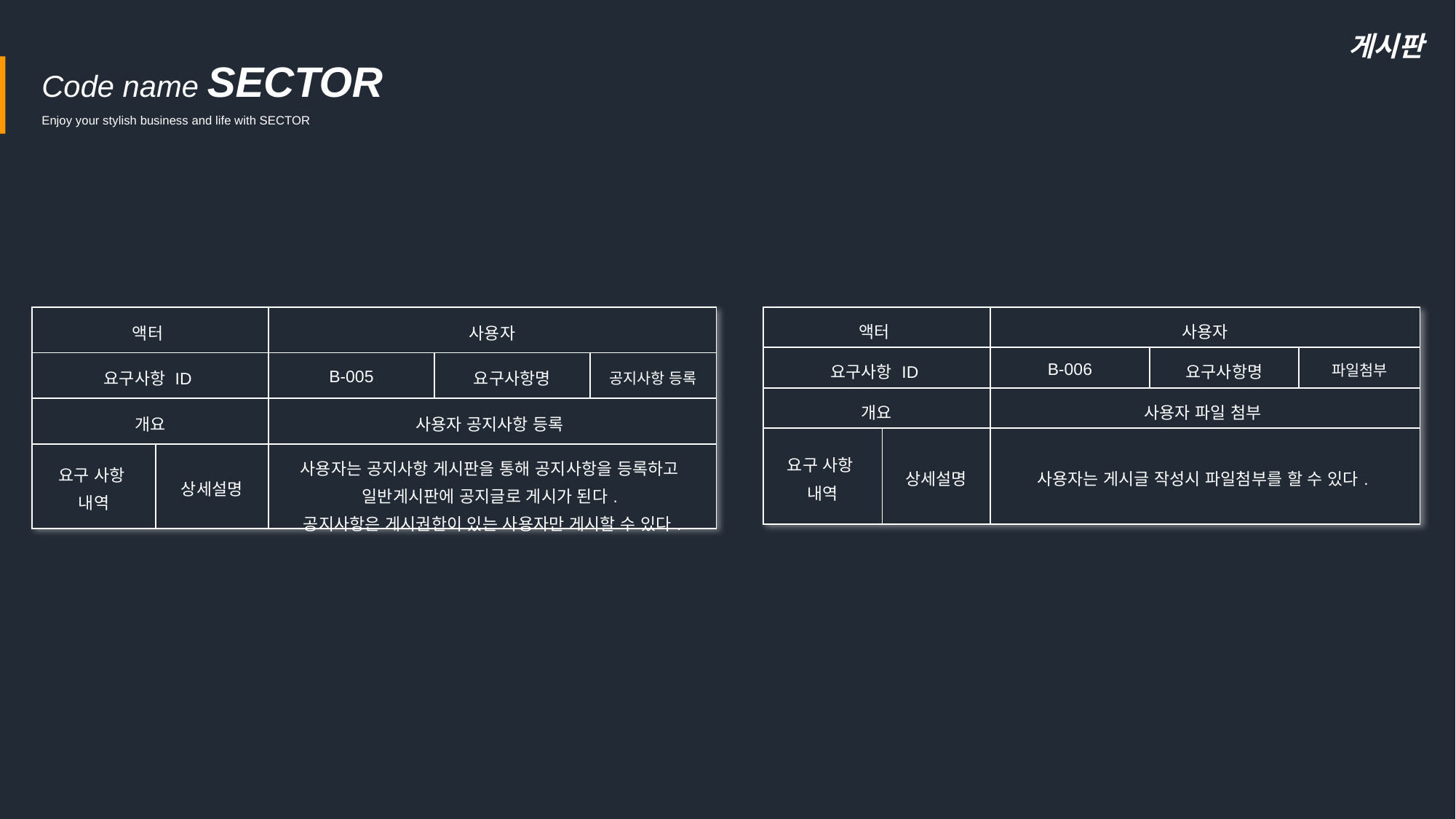

Code name SECTOR
Enjoy your stylish business and life with SECTOR
게시판

| 액터 |  | 사용자 |  |  |
| --- | --- | --- | --- | --- |
| 요구사항 ID |  | B-005 | 요구사항명 | 공지사항 등록 |
| 개요 |  | 사용자 공지사항 등록 |  |  |
| 요구 사항 내역 | 상세설명 | 사용자는 공지사항 게시판을 통해 공지사항을 등록하고 일반게시판에 공지글로 게시가 된다. 공지사항은 게시권한이 있는 사용자만 게시할 수 있다. |  |  |
| 액터 |  | 사용자 |  |  |
| --- | --- | --- | --- | --- |
| 요구사항 ID |  | B-006 | 요구사항명 | 파일첨부 |
| 개요 |  | 사용자 파일 첨부 |  |  |
| 요구 사항 내역 | 상세설명 | 사용자는 게시글 작성시 파일첨부를 할 수 있다. |  |  |